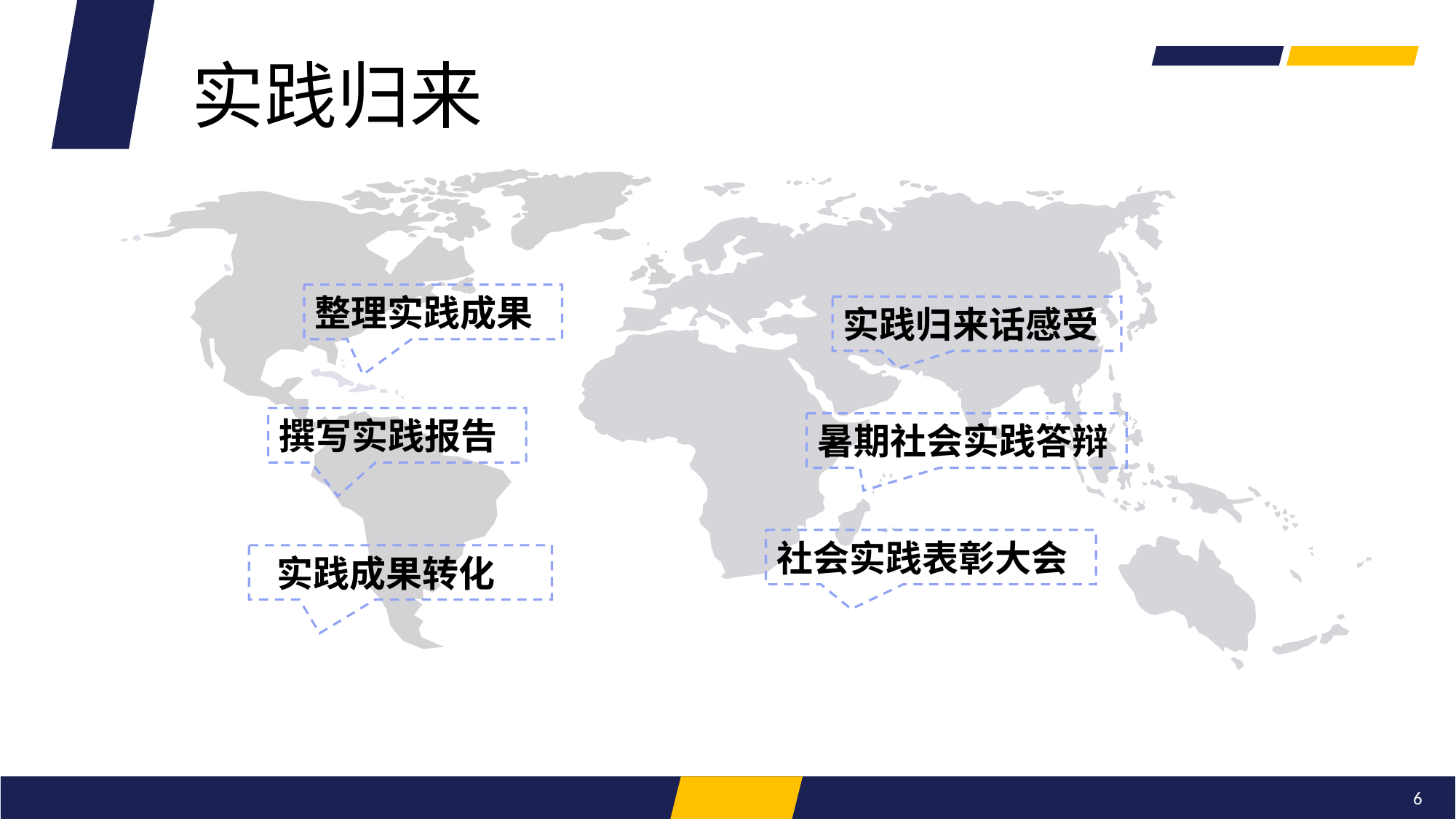

实践归来

整理实践成果
实践归来话感受
撰写实践报告
暑期社会实践答辩
社会实践表彰大会
 实践成果转化
6